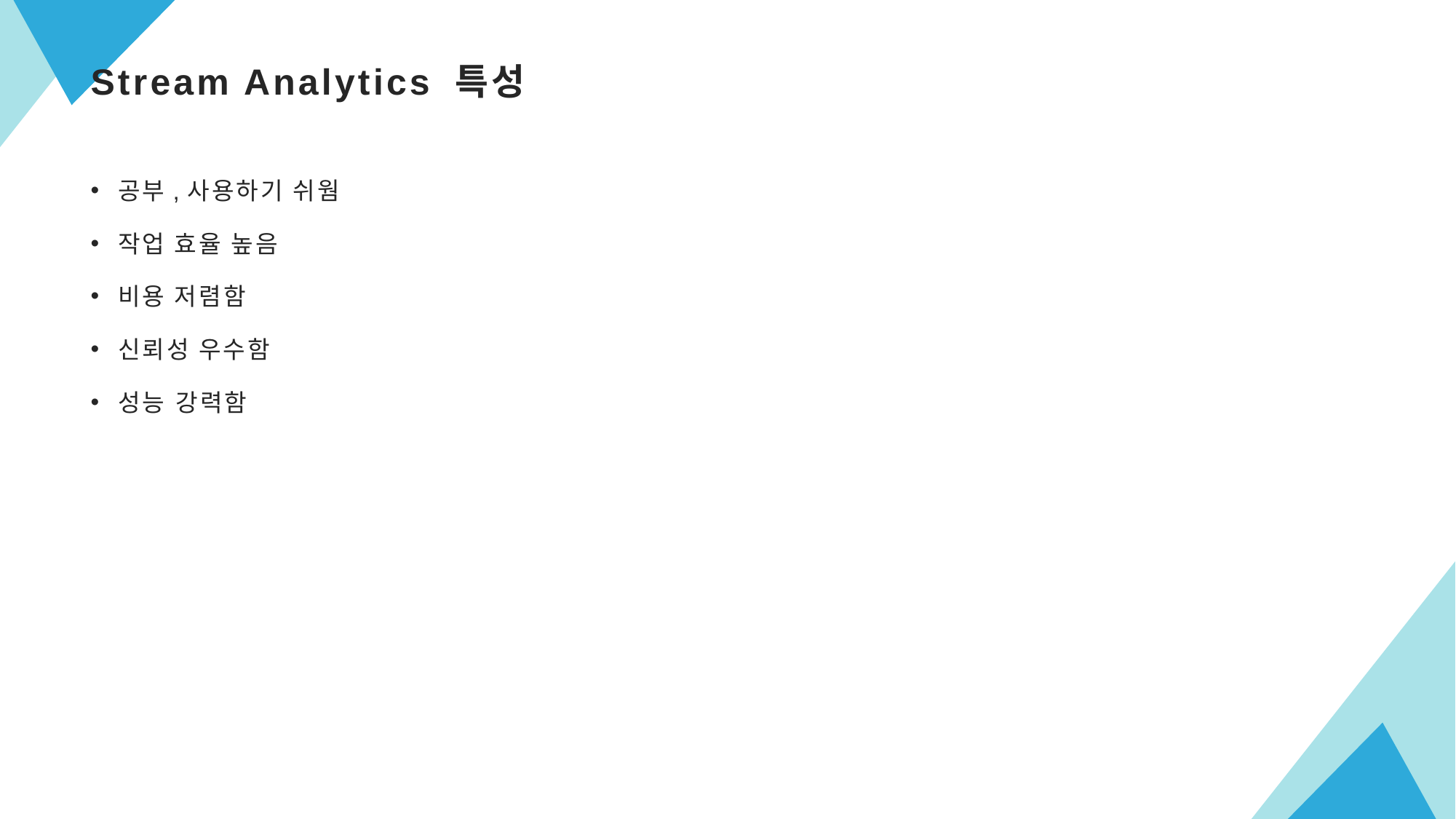

# Stream Analytics 특성
공부,사용하기 쉬웜
작업 효율 높음
비용 저렴함
신뢰성 우수함
성능 강력함